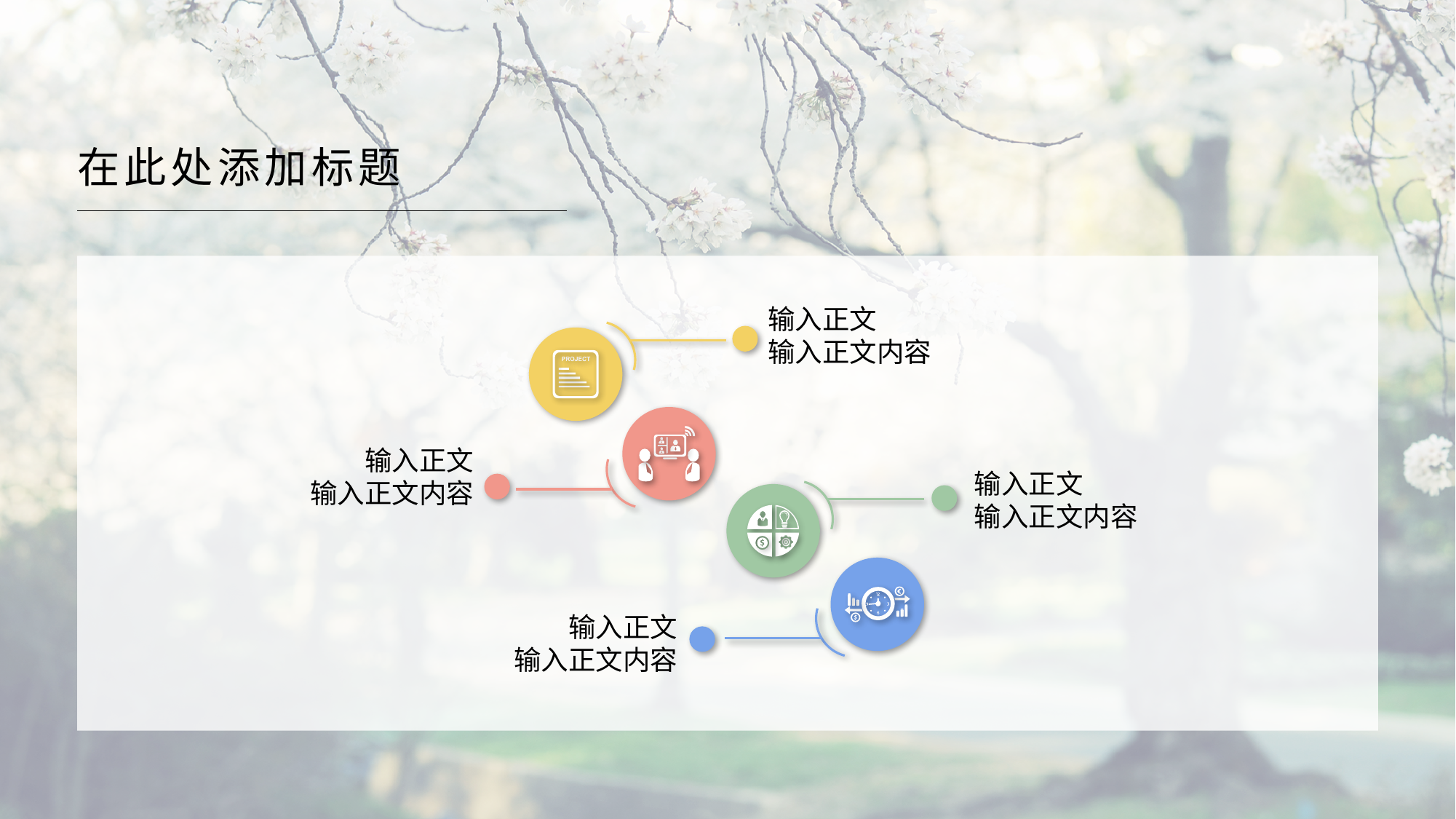

在此处添加标题

输入正文
输入正文内容

输入正文
输入正文内容

输入正文
输入正文内容

输入正文
输入正文内容